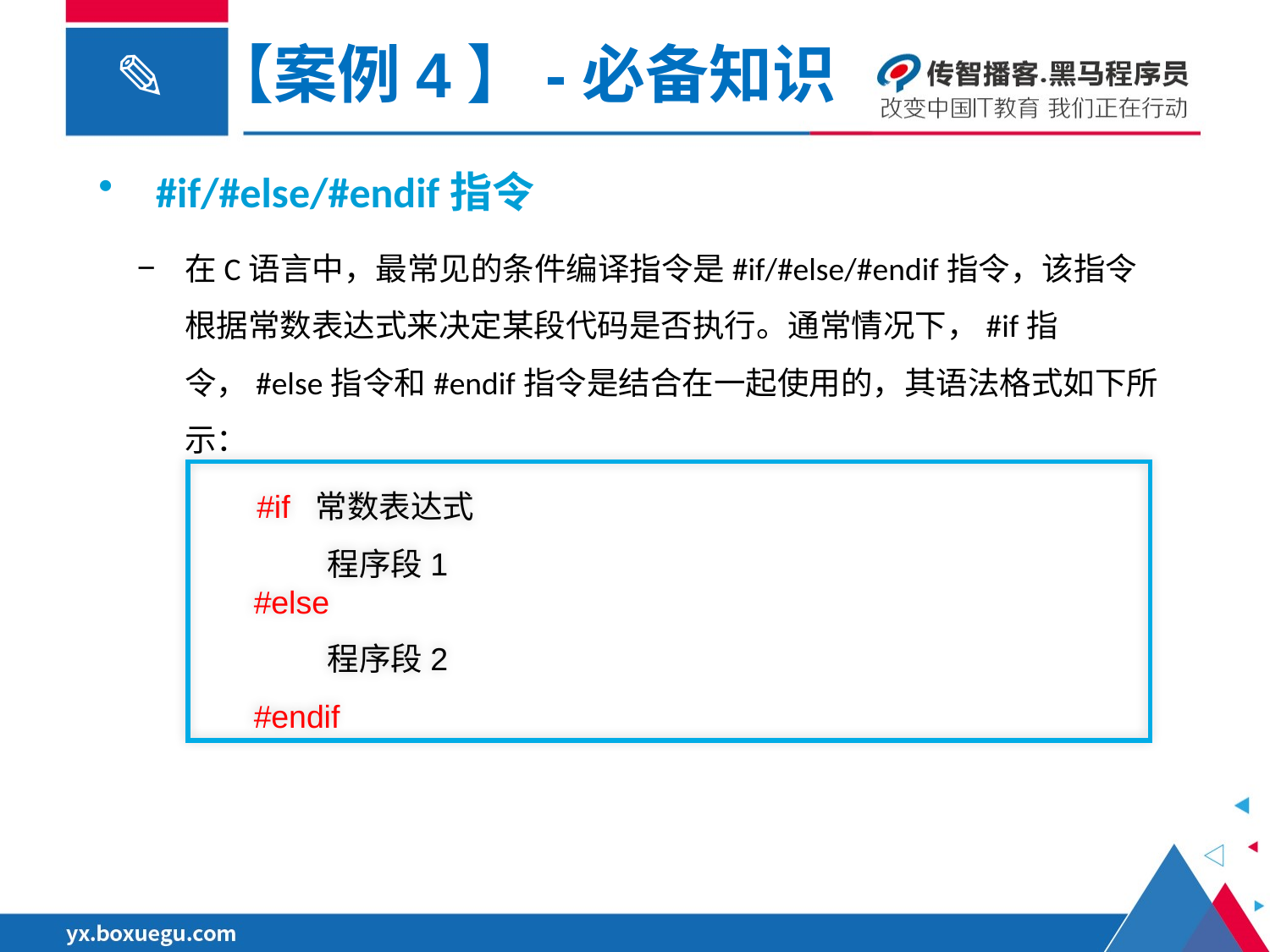

【案例4】-必备知识
 #if/#else/#endif指令
在C语言中，最常见的条件编译指令是#if/#else/#endif指令，该指令根据常数表达式来决定某段代码是否执行。通常情况下，#if指令，#else指令和#endif指令是结合在一起使用的，其语法格式如下所示：

       #if  常数表达式
         	程序段1
      #else
        	程序段2
      #endif